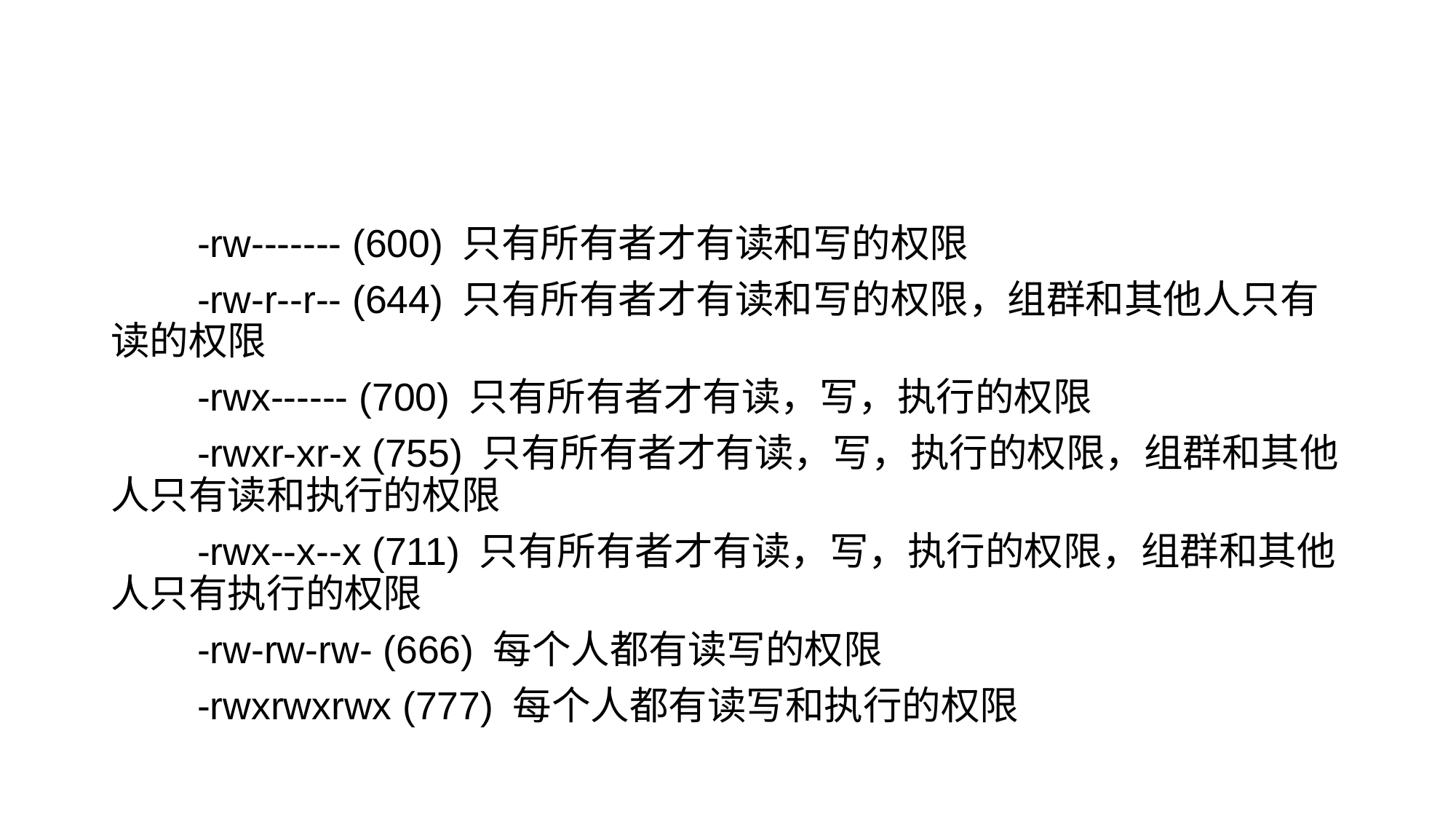

#
　　-rw------- (600) 只有所有者才有读和写的权限
　　-rw-r--r-- (644) 只有所有者才有读和写的权限，组群和其他人只有读的权限
　　-rwx------ (700) 只有所有者才有读，写，执行的权限
　　-rwxr-xr-x (755) 只有所有者才有读，写，执行的权限，组群和其他人只有读和执行的权限
　　-rwx--x--x (711) 只有所有者才有读，写，执行的权限，组群和其他人只有执行的权限
　　-rw-rw-rw- (666) 每个人都有读写的权限
　　-rwxrwxrwx (777) 每个人都有读写和执行的权限